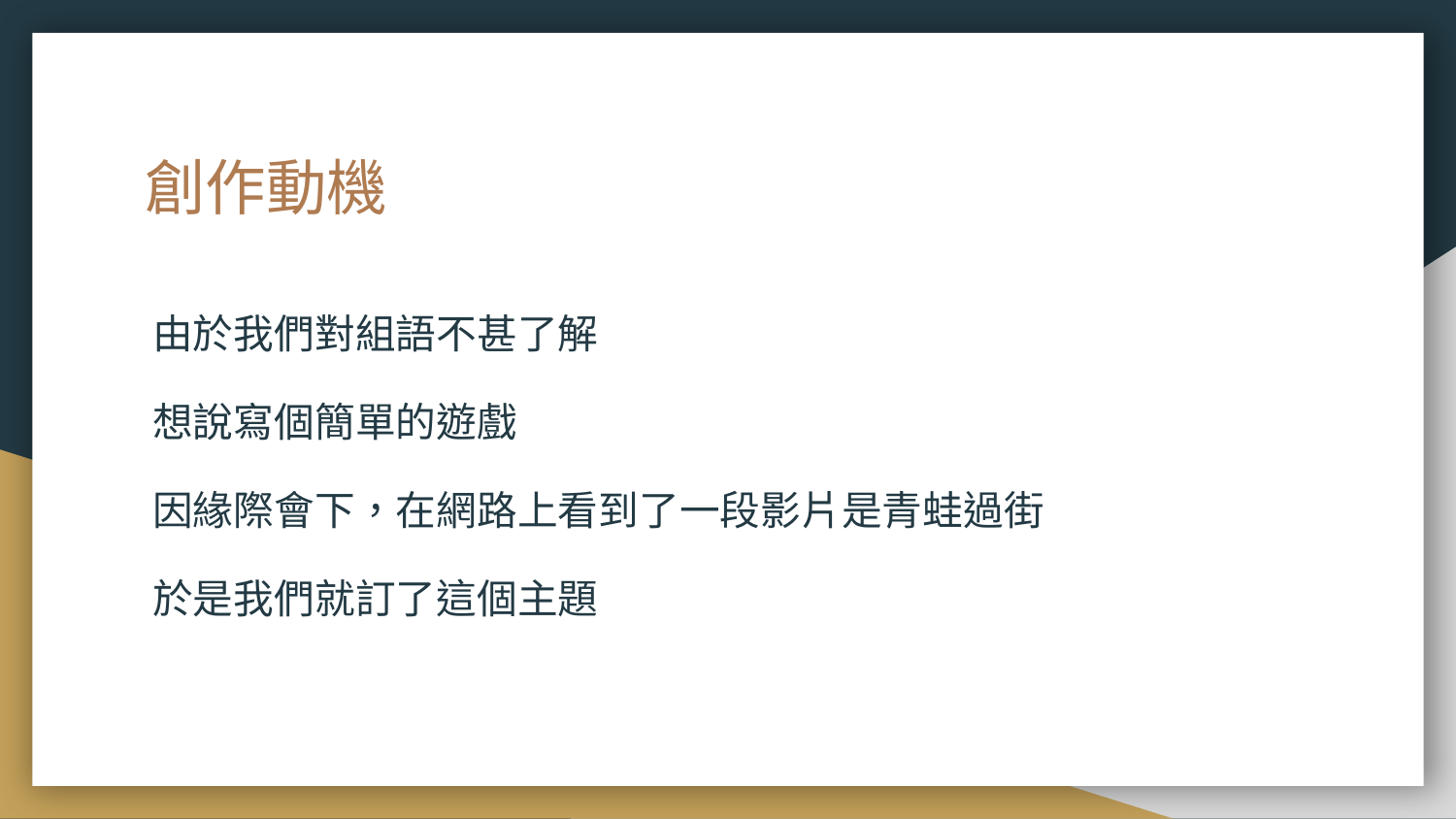

# 創作動機
由於我們對組語不甚了解
想說寫個簡單的遊戲
因緣際會下，在網路上看到了一段影片是青蛙過街
於是我們就訂了這個主題